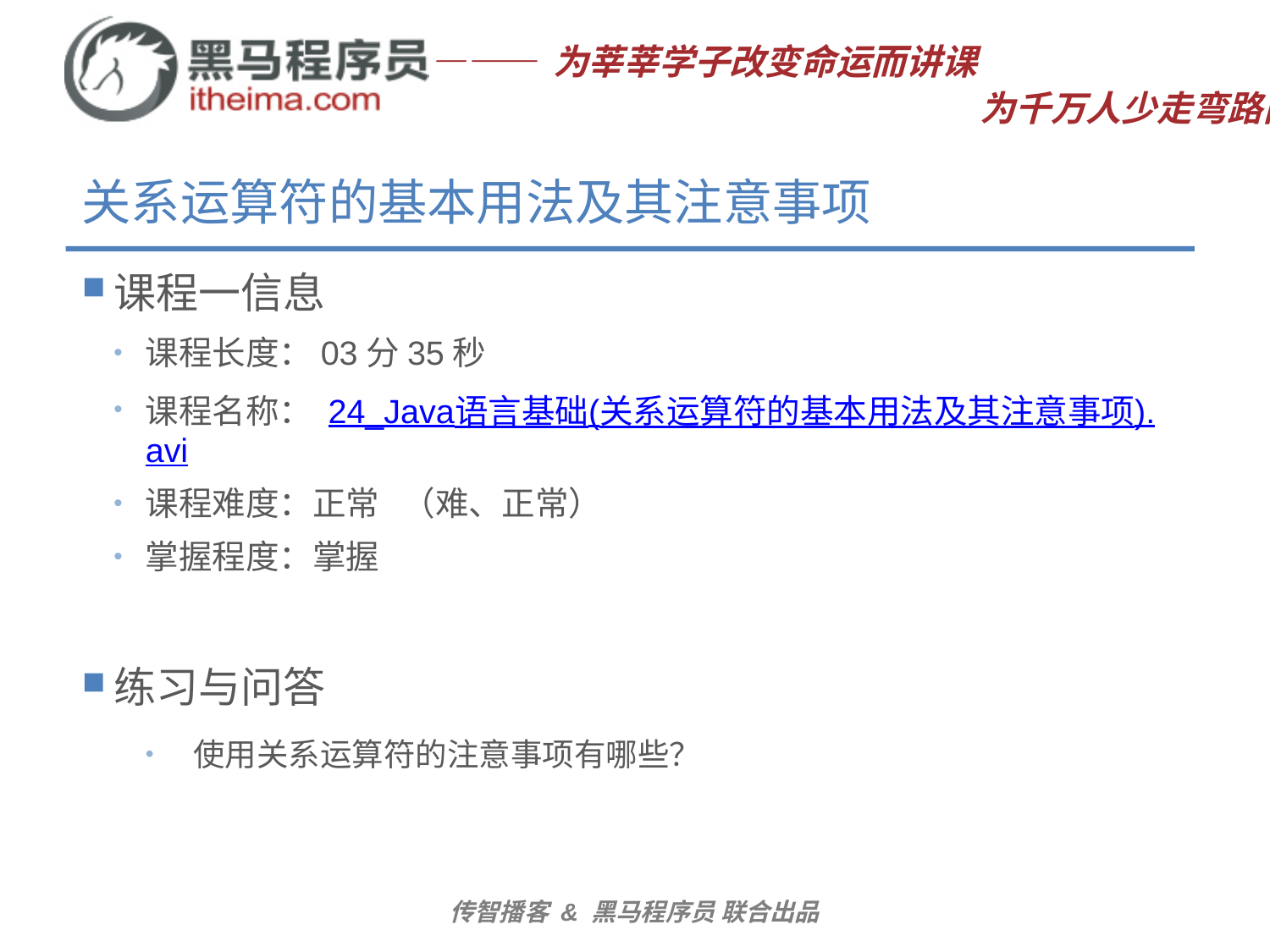

# 关系运算符的基本用法及其注意事项
课程一信息
课程长度：03分35秒
课程名称： 24_Java语言基础(关系运算符的基本用法及其注意事项).avi
课程难度：正常   （难、正常）
掌握程度：掌握

练习与问答
使用关系运算符的注意事项有哪些？